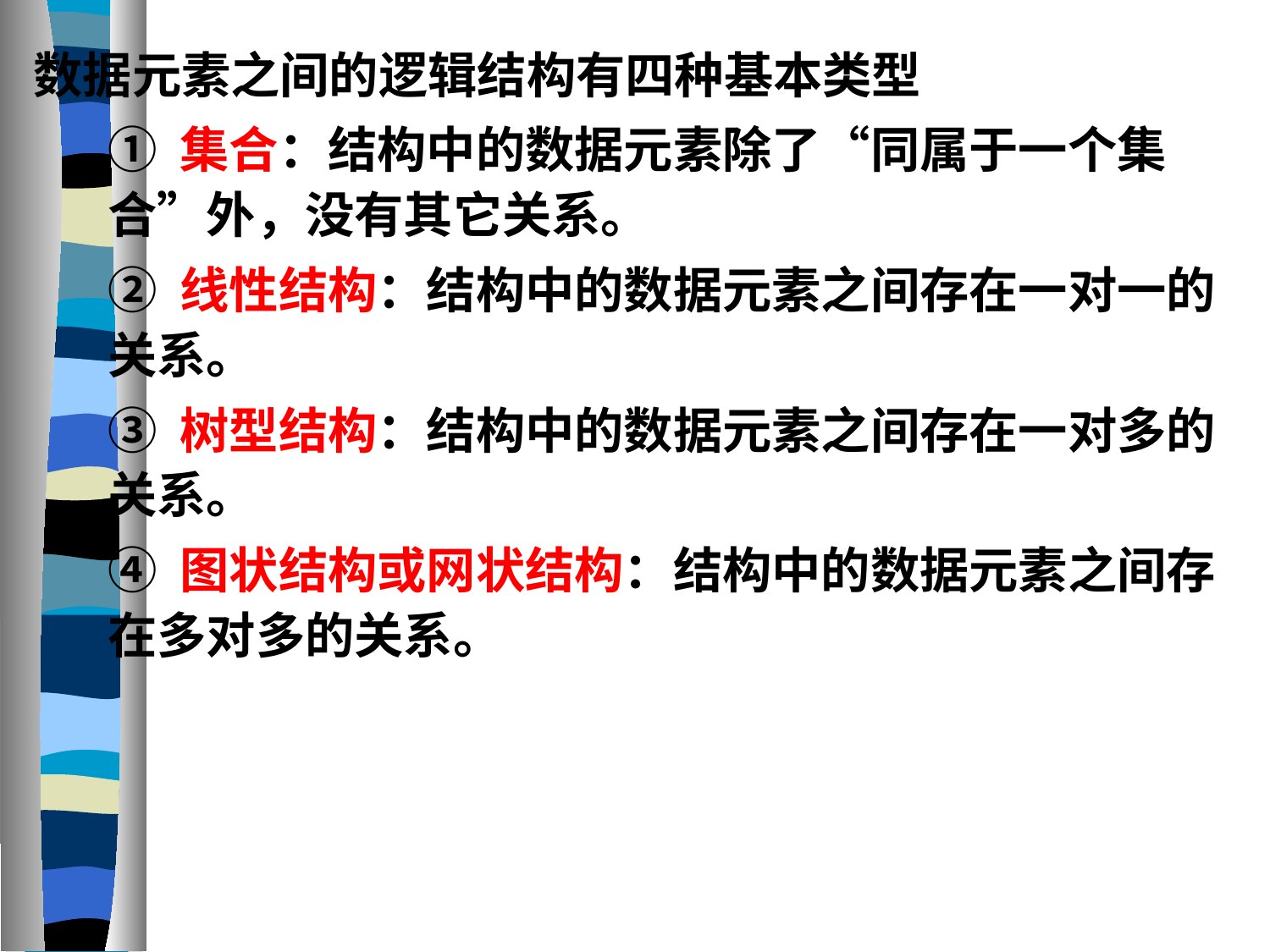

数据元素之间的逻辑结构有四种基本类型
① 集合：结构中的数据元素除了“同属于一个集合”外，没有其它关系。
② 线性结构：结构中的数据元素之间存在一对一的关系。
③ 树型结构：结构中的数据元素之间存在一对多的关系。
④ 图状结构或网状结构：结构中的数据元素之间存在多对多的关系。